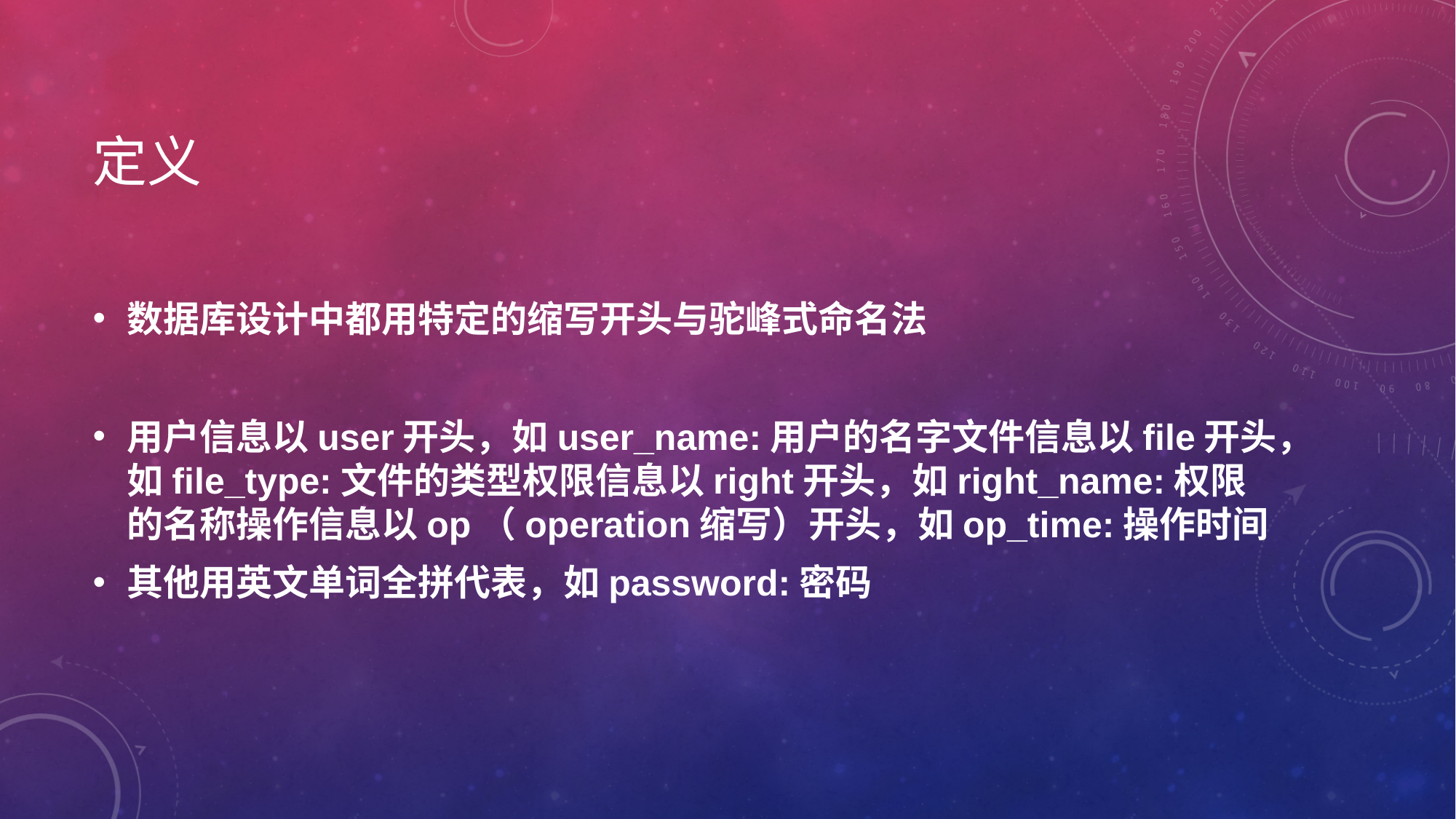

# 定义
数据库设计中都用特定的缩写开头与驼峰式命名法

用户信息以user开头，如user_name:用户的名字文件信息以file开头，如file_type:文件的类型权限信息以right开头，如right_name:权限的名称操作信息以op（operation缩写）开头，如op_time:操作时间
其他用英文单词全拼代表，如password:密码